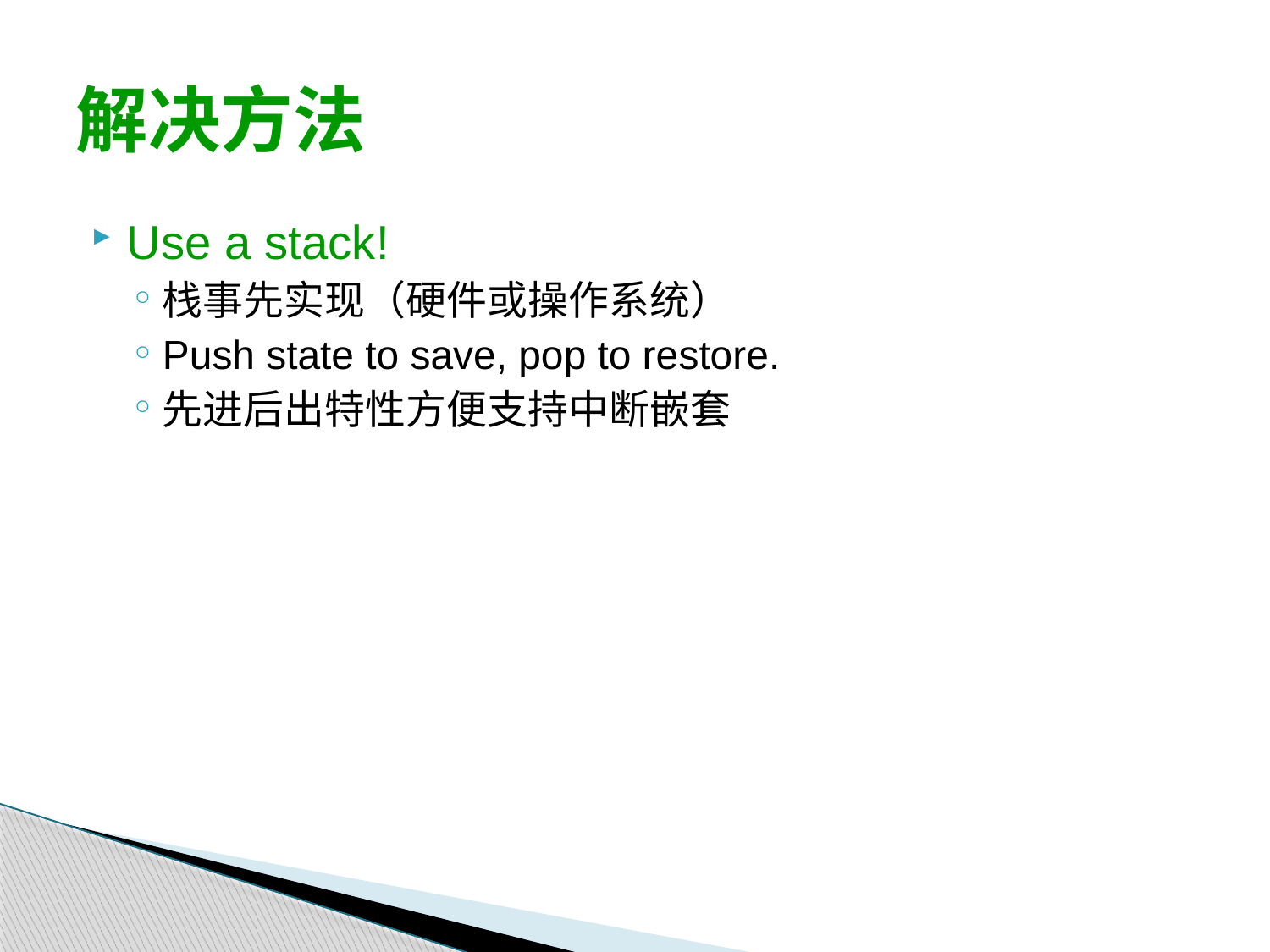

# 解决方法
Use a stack!
栈事先实现（硬件或操作系统）
Push state to save, pop to restore.
先进后出特性方便支持中断嵌套